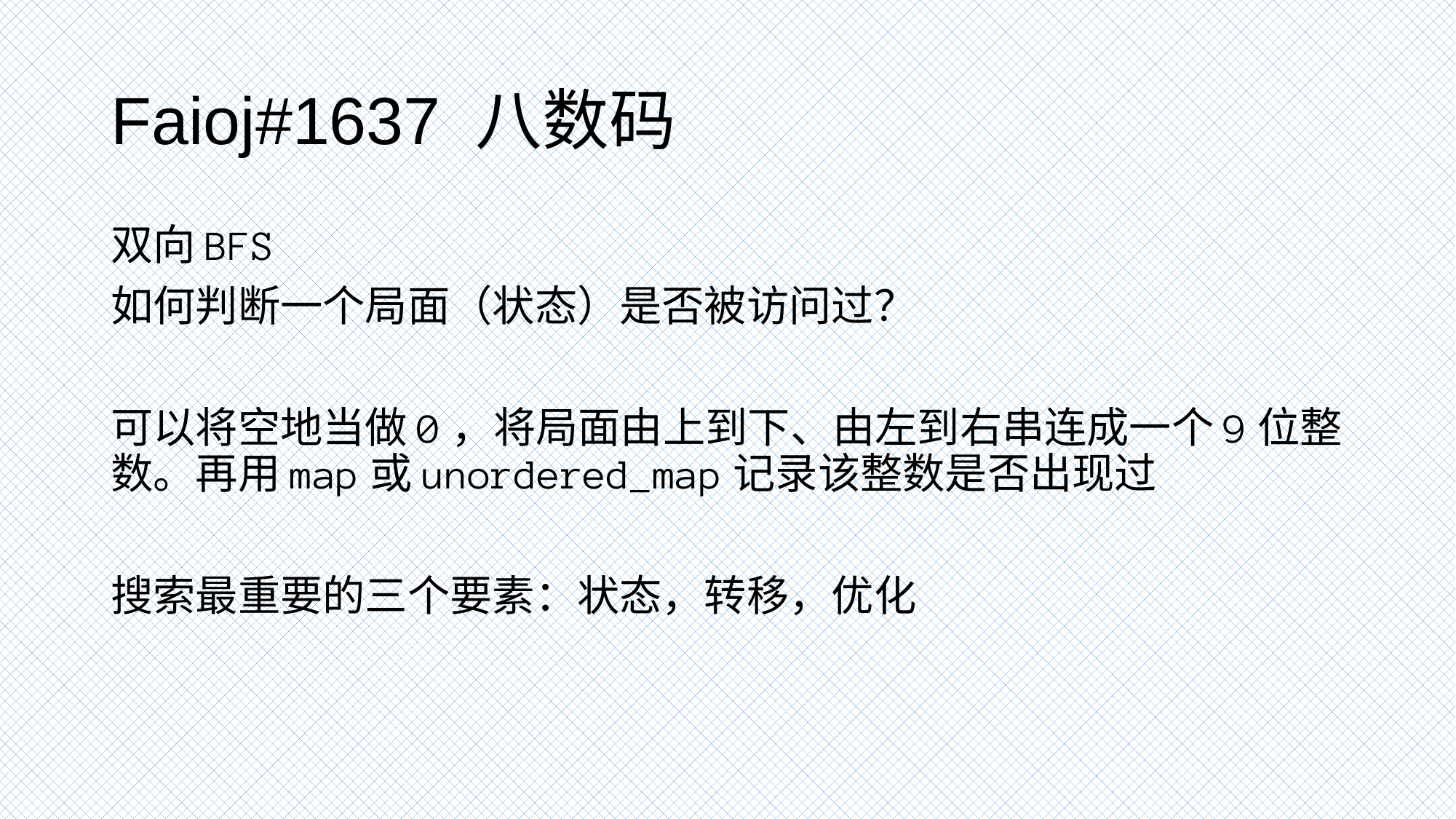

# Faioj#1637 八数码
双向BFS
如何判断一个局面（状态）是否被访问过？

可以将空地当做0，将局面由上到下、由左到右串连成一个9位整数。再用map或unordered_map记录该整数是否出现过

搜索最重要的三个要素：状态，转移，优化